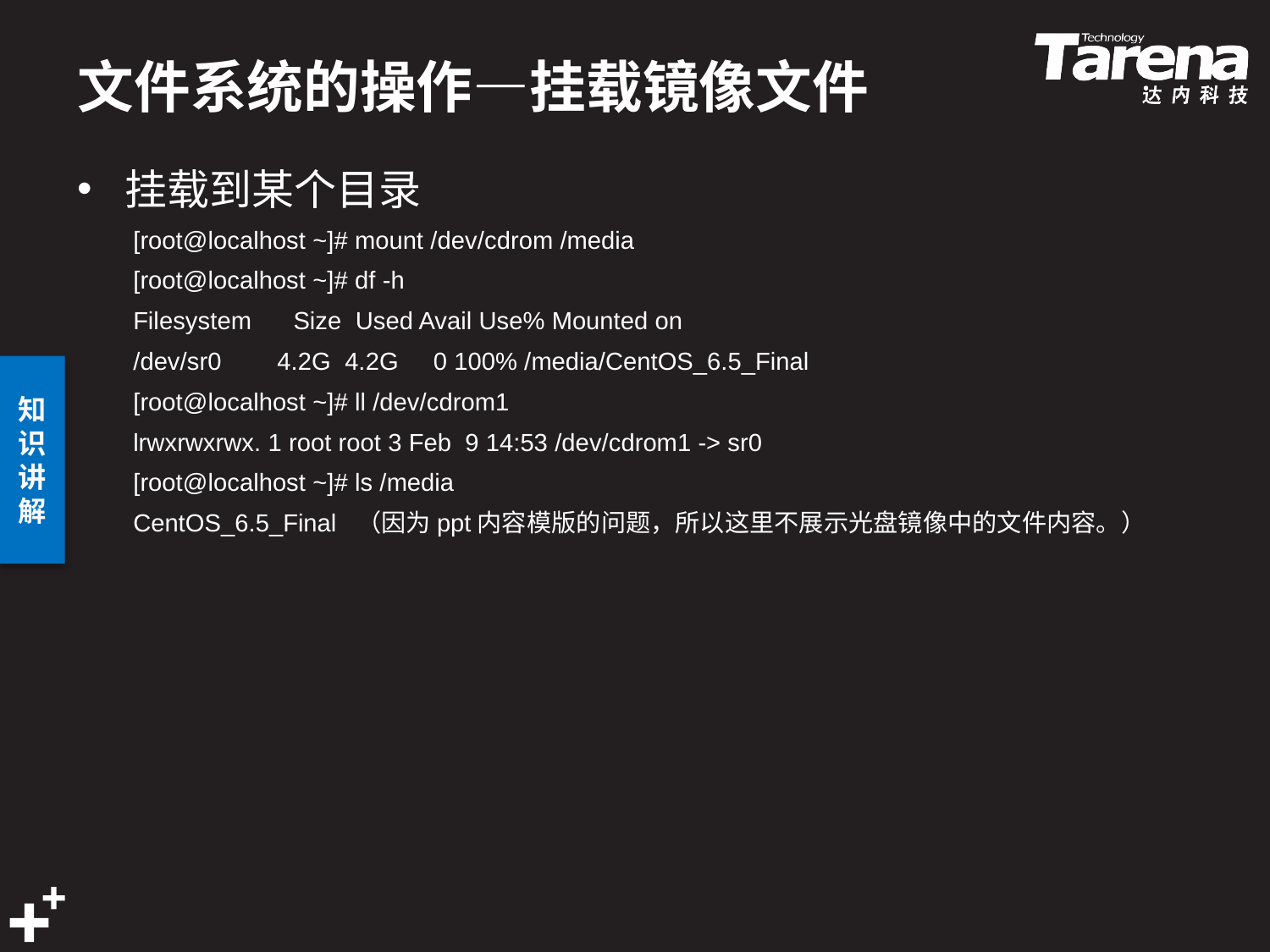

# 文件系统的操作—挂载镜像文件
挂载到某个目录
[root@localhost ~]# mount /dev/cdrom /media
[root@localhost ~]# df -h
Filesystem      Size  Used Avail Use% Mounted on
/dev/sr0        4.2G  4.2G     0 100% /media/CentOS_6.5_Final
[root@localhost ~]# ll /dev/cdrom1
lrwxrwxrwx. 1 root root 3 Feb  9 14:53 /dev/cdrom1 -> sr0
[root@localhost ~]# ls /media
CentOS_6.5_Final  （因为ppt内容模版的问题，所以这里不展示光盘镜像中的文件内容。）